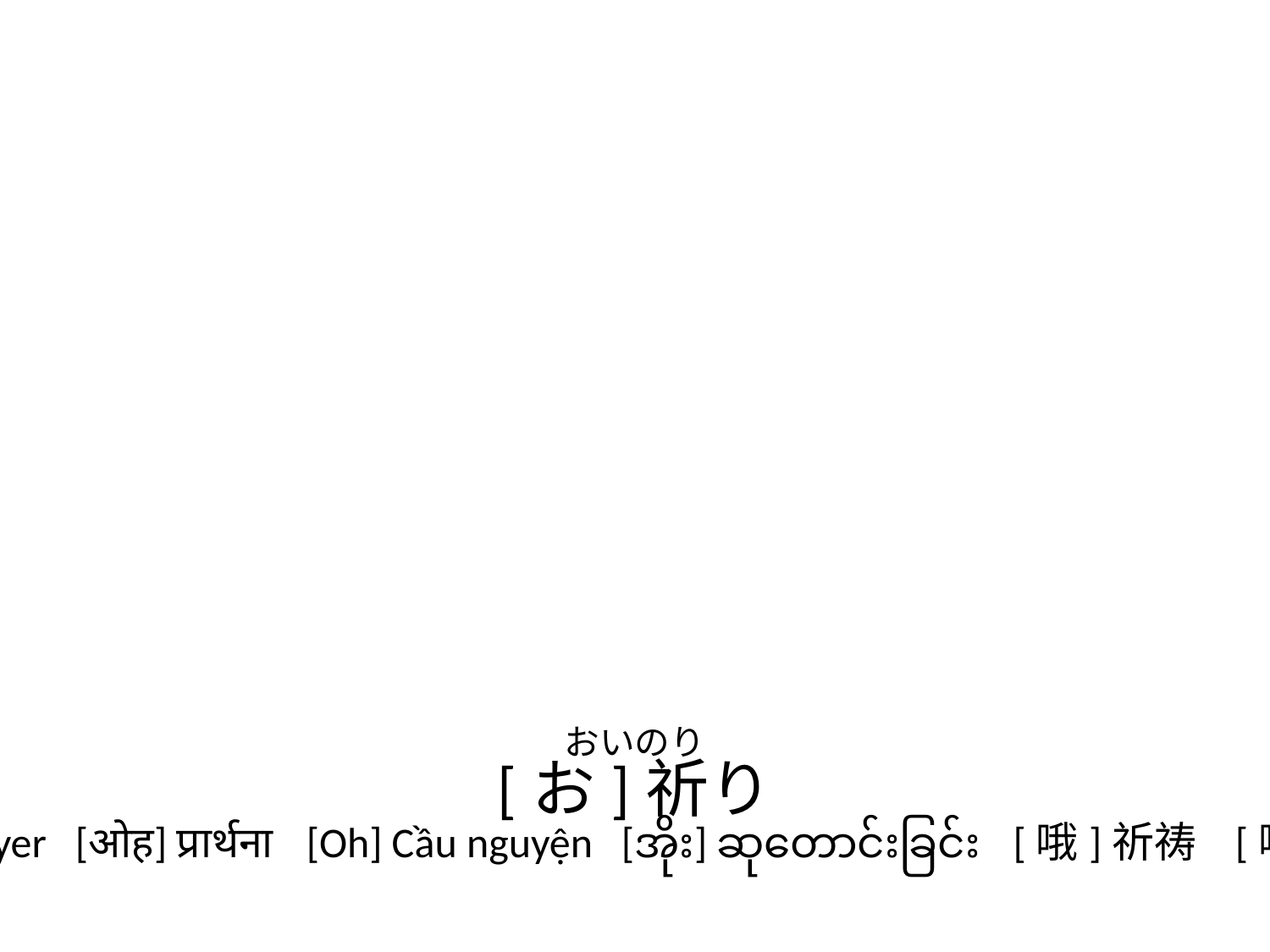

おいのり
[お]祈り
[Oh] Prayer   [ओह] प्रार्थना   [Oh] Cầu nguyện   [အိုး] ဆုတောင်းခြင်း   [哦]祈祷   [哦]祈禱